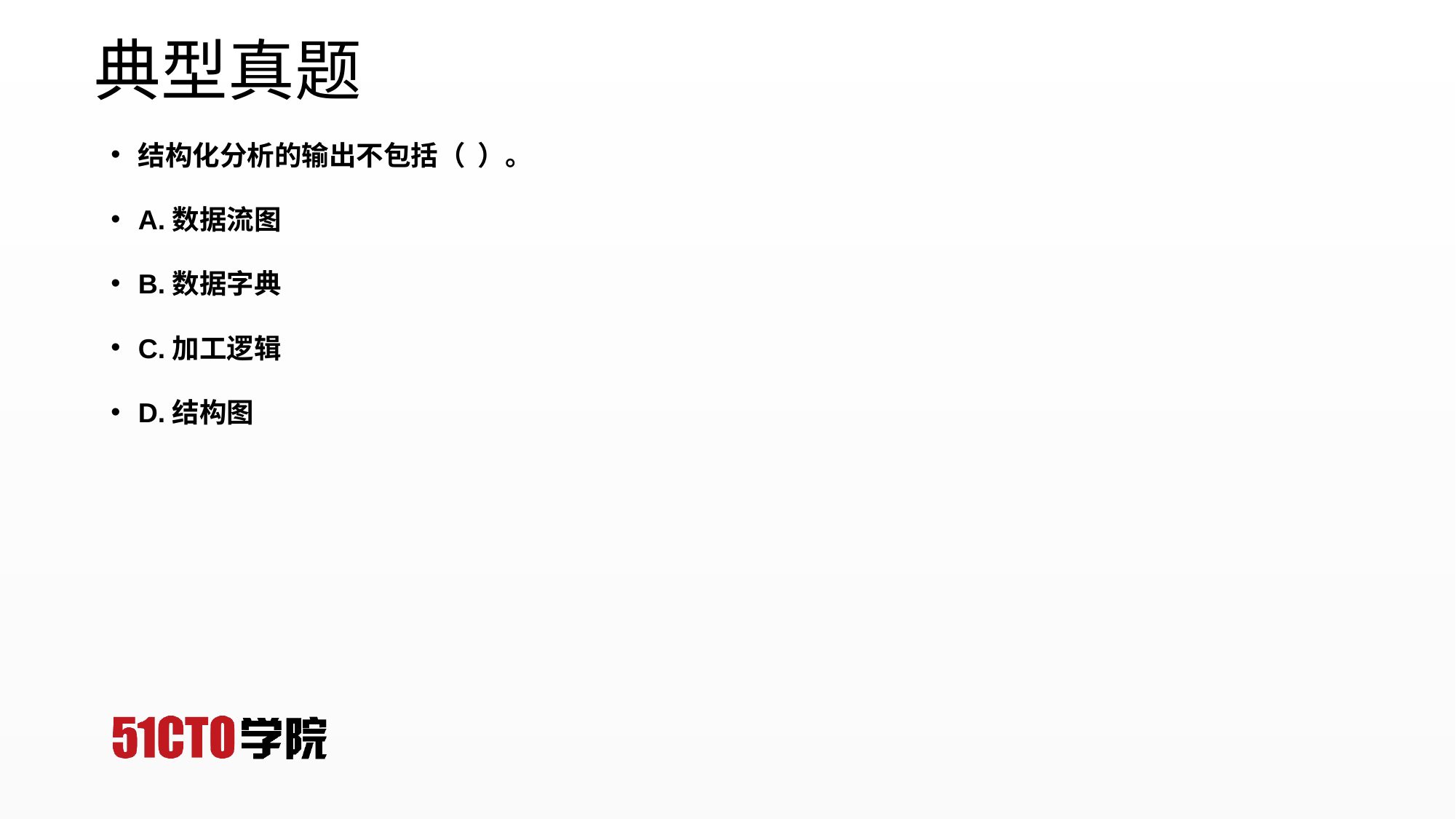

# 典型真题
结构化分析的输出不包括（  ）。
A.数据流图
B.数据字典
C.加工逻辑
D.结构图